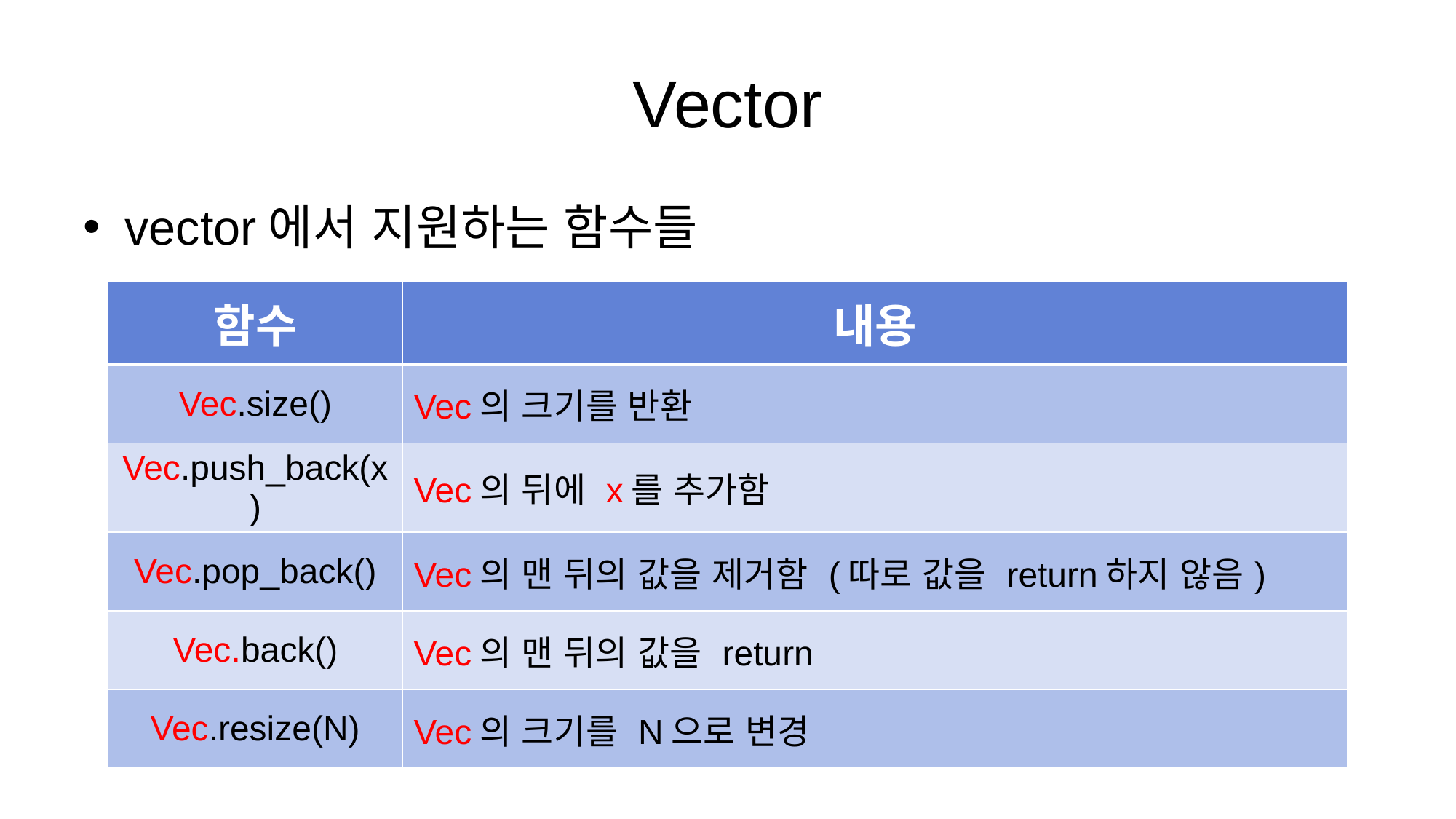

# Vector
vector에서 지원하는 함수들
| 함수 | 내용 |
| --- | --- |
| Vec.size() | Vec의 크기를 반환 |
| Vec.push\_back(x) | Vec의 뒤에 x를 추가함 |
| Vec.pop\_back() | Vec의 맨 뒤의 값을 제거함 (따로 값을 return하지 않음) |
| Vec.back() | Vec의 맨 뒤의 값을 return |
| Vec.resize(N) | Vec의 크기를 N으로 변경 |